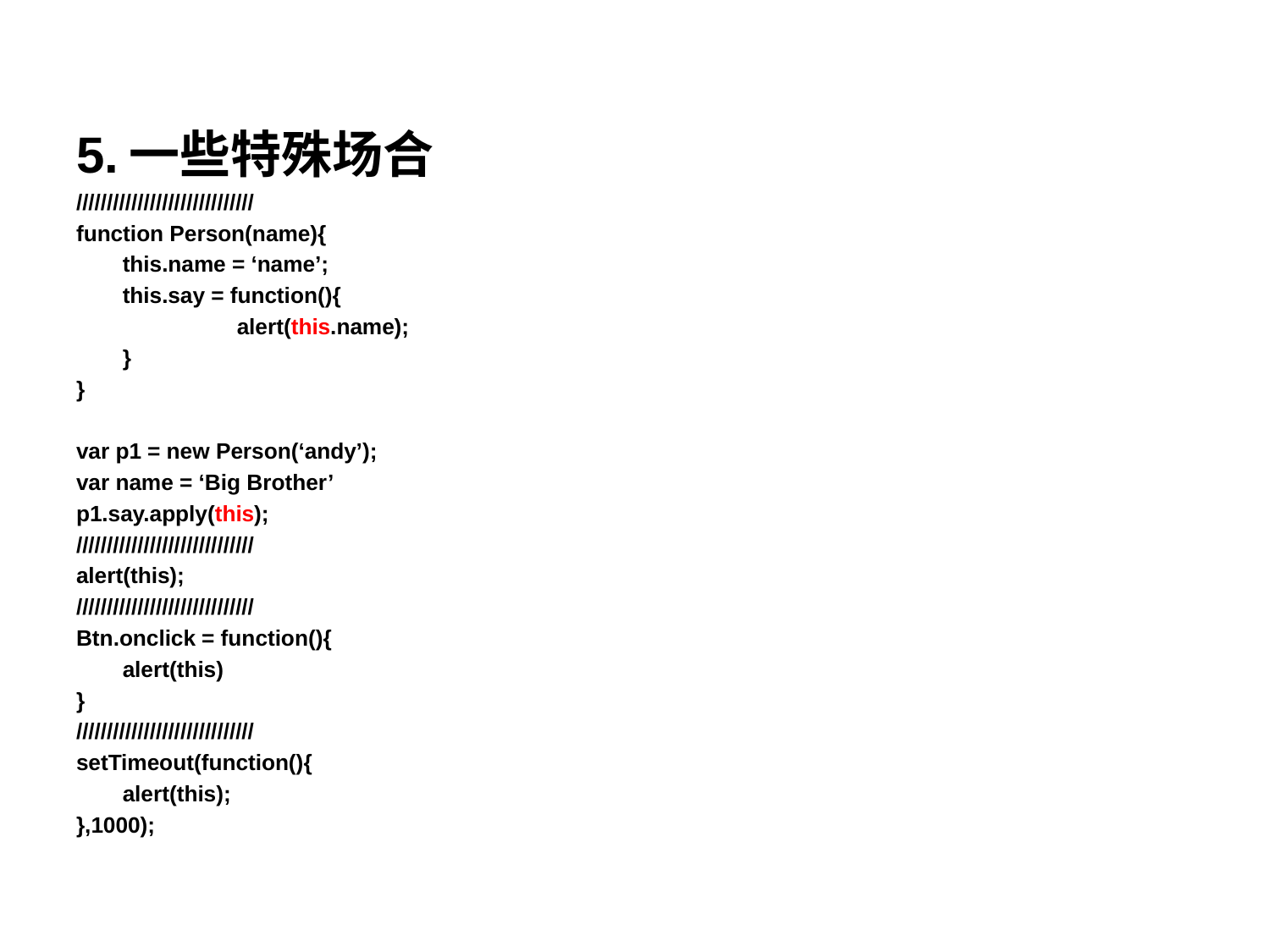

5.一些特殊场合
/////////////////////////////
function Person(name){
	this.name = ‘name’;
	this.say = function(){
		alert(this.name);
	}
}

var p1 = new Person(‘andy’);
var name = ‘Big Brother’
p1.say.apply(this);
/////////////////////////////
alert(this);
/////////////////////////////
Btn.onclick = function(){
	alert(this)
}
/////////////////////////////
setTimeout(function(){
	alert(this);
},1000);